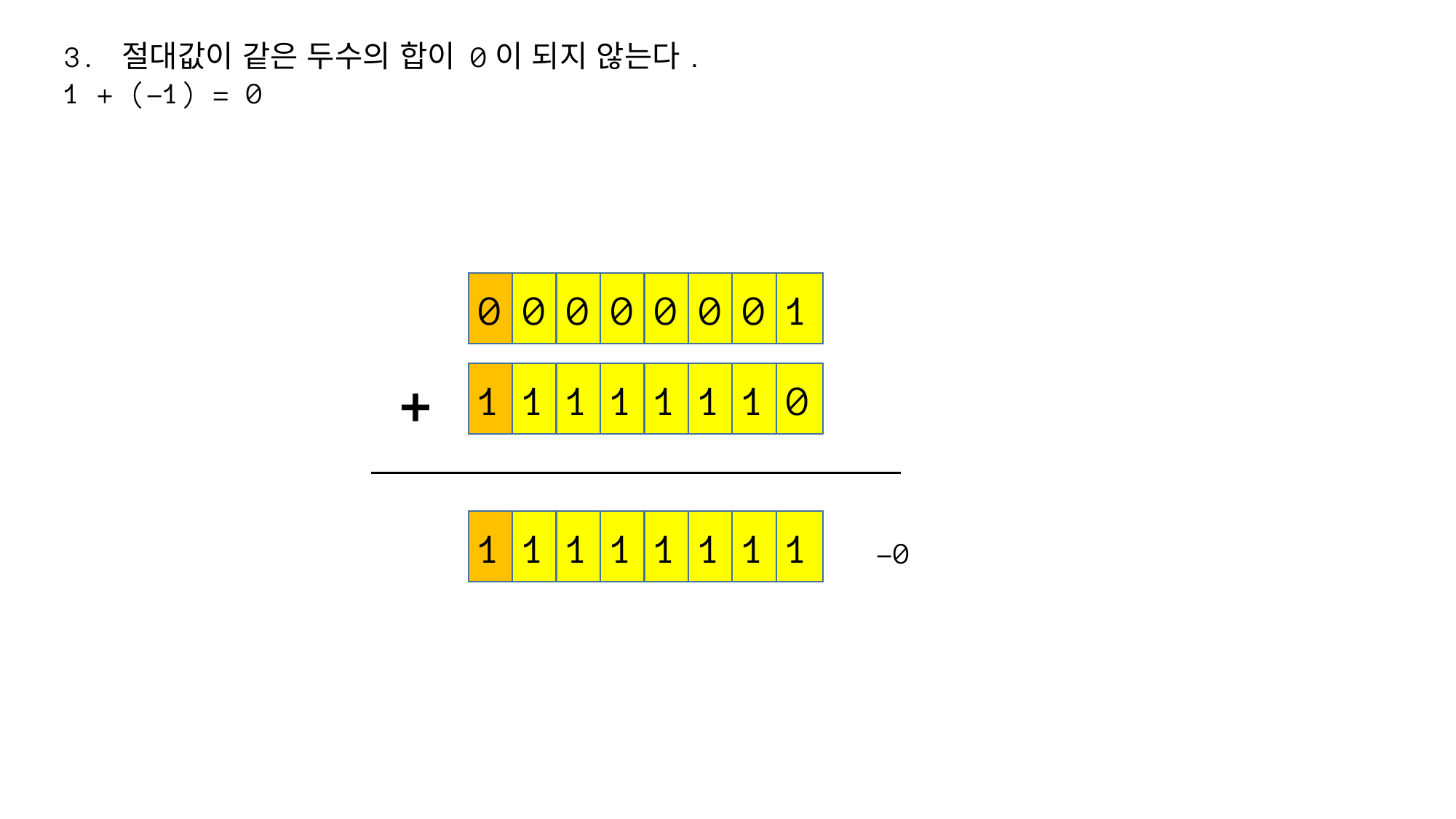

3. 절대값이 같은 두수의 합이 0이 되지 않는다.
1 + (-1) = 0
0
0
0
0
0
0
0
1
+
1
1
1
1
1
1
1
0
1
1
1
1
1
1
1
1
-0